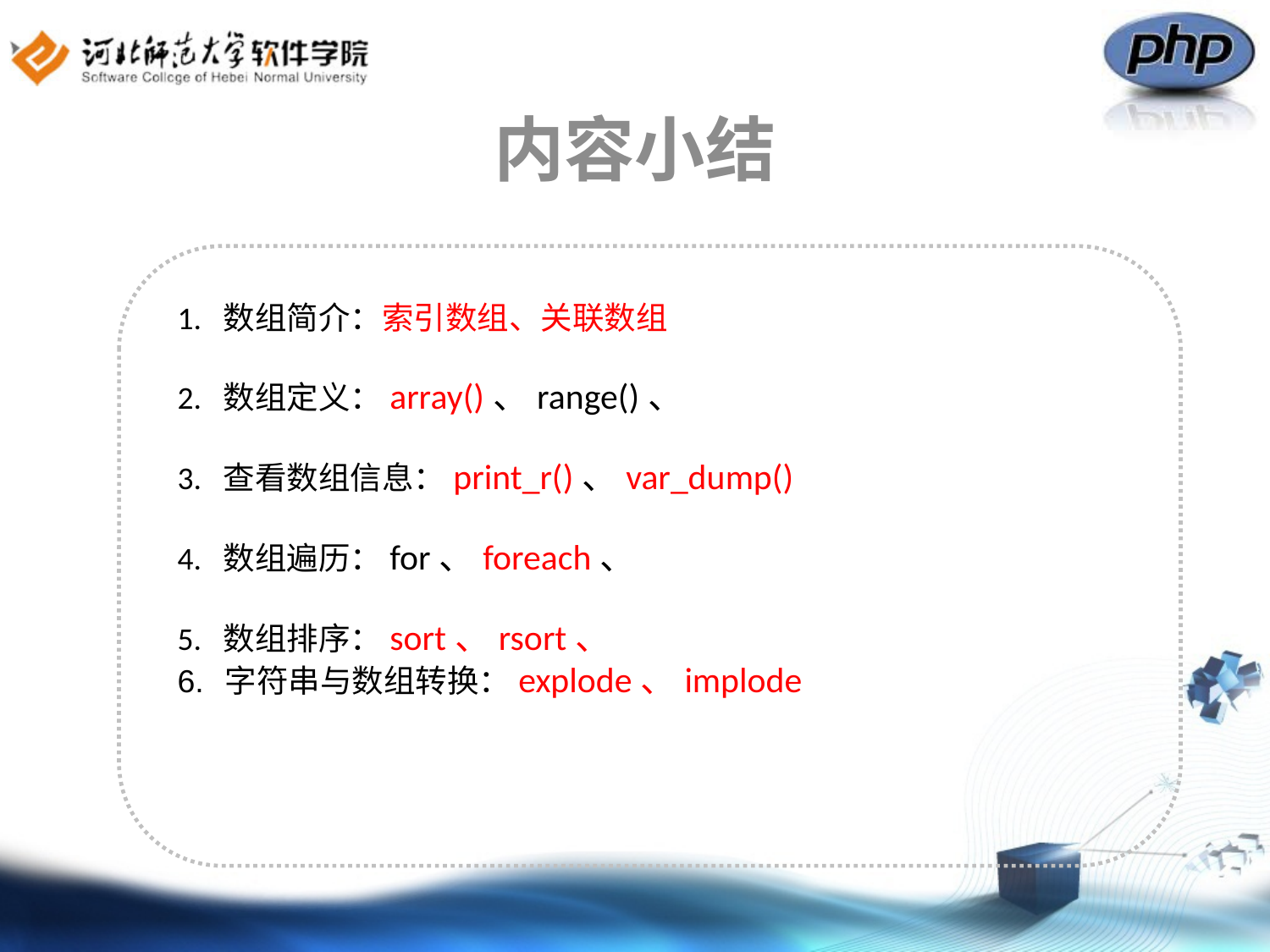

# 内容小结

1.  数组简介：索引数组、关联数组

2.  数组定义：array()、range()、

3.  查看数组信息：print_r()、var_dump()

4.  数组遍历：for、foreach、

5.  数组排序：sort、rsort、
字符串与数组转换：explode、implode